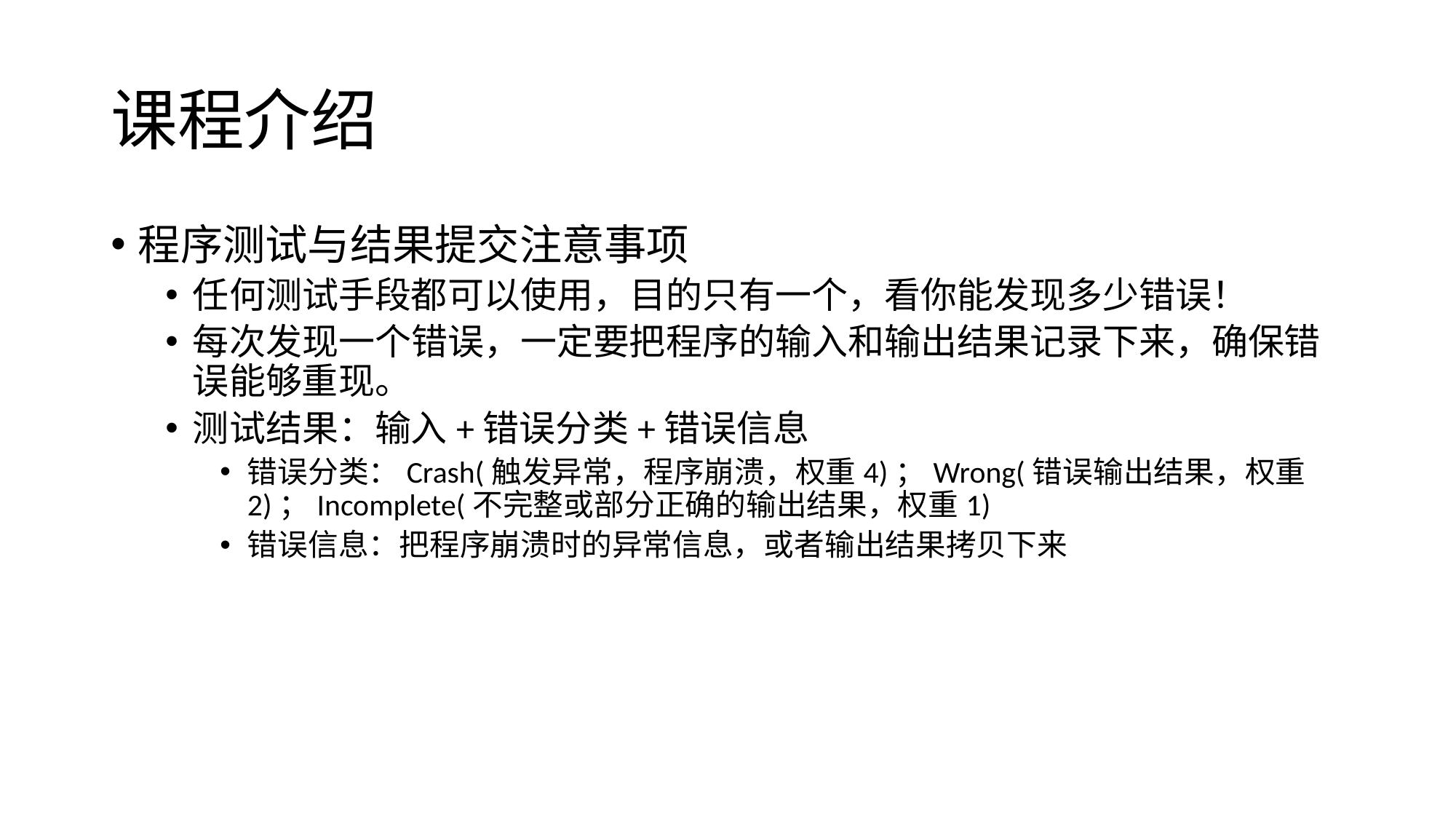

# 课程介绍
程序测试与结果提交注意事项
任何测试手段都可以使用，目的只有一个，看你能发现多少错误！
每次发现一个错误，一定要把程序的输入和输出结果记录下来，确保错误能够重现。
测试结果：输入+错误分类+错误信息
错误分类：Crash(触发异常，程序崩溃，权重4)；Wrong(错误输出结果，权重2)；Incomplete(不完整或部分正确的输出结果，权重1)
错误信息：把程序崩溃时的异常信息，或者输出结果拷贝下来